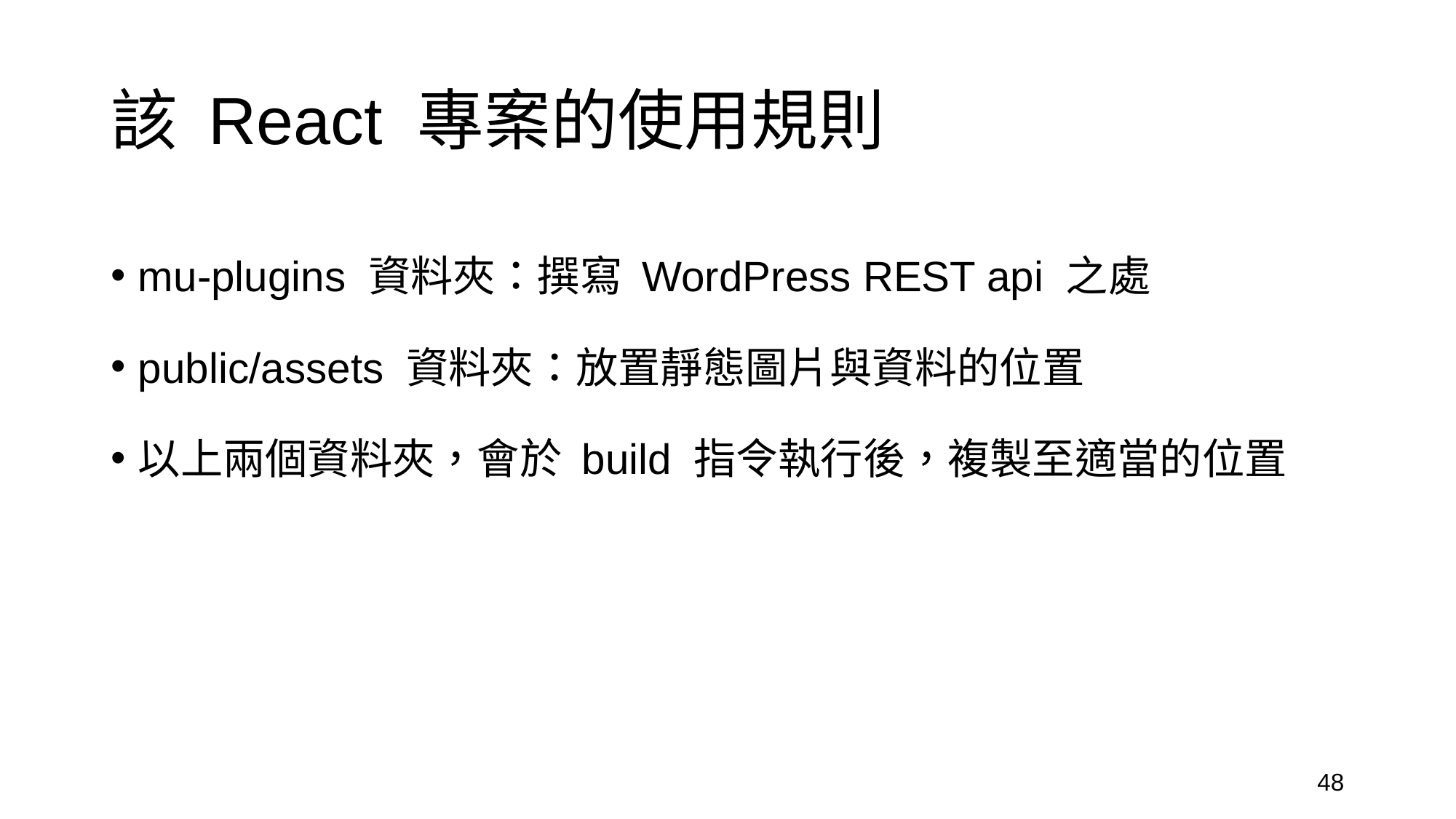

# 該 React 專案的使用規則
mu-plugins 資料夾：撰寫 WordPress REST api 之處
public/assets 資料夾：放置靜態圖片與資料的位置
以上兩個資料夾，會於 build 指令執行後，複製至適當的位置
48